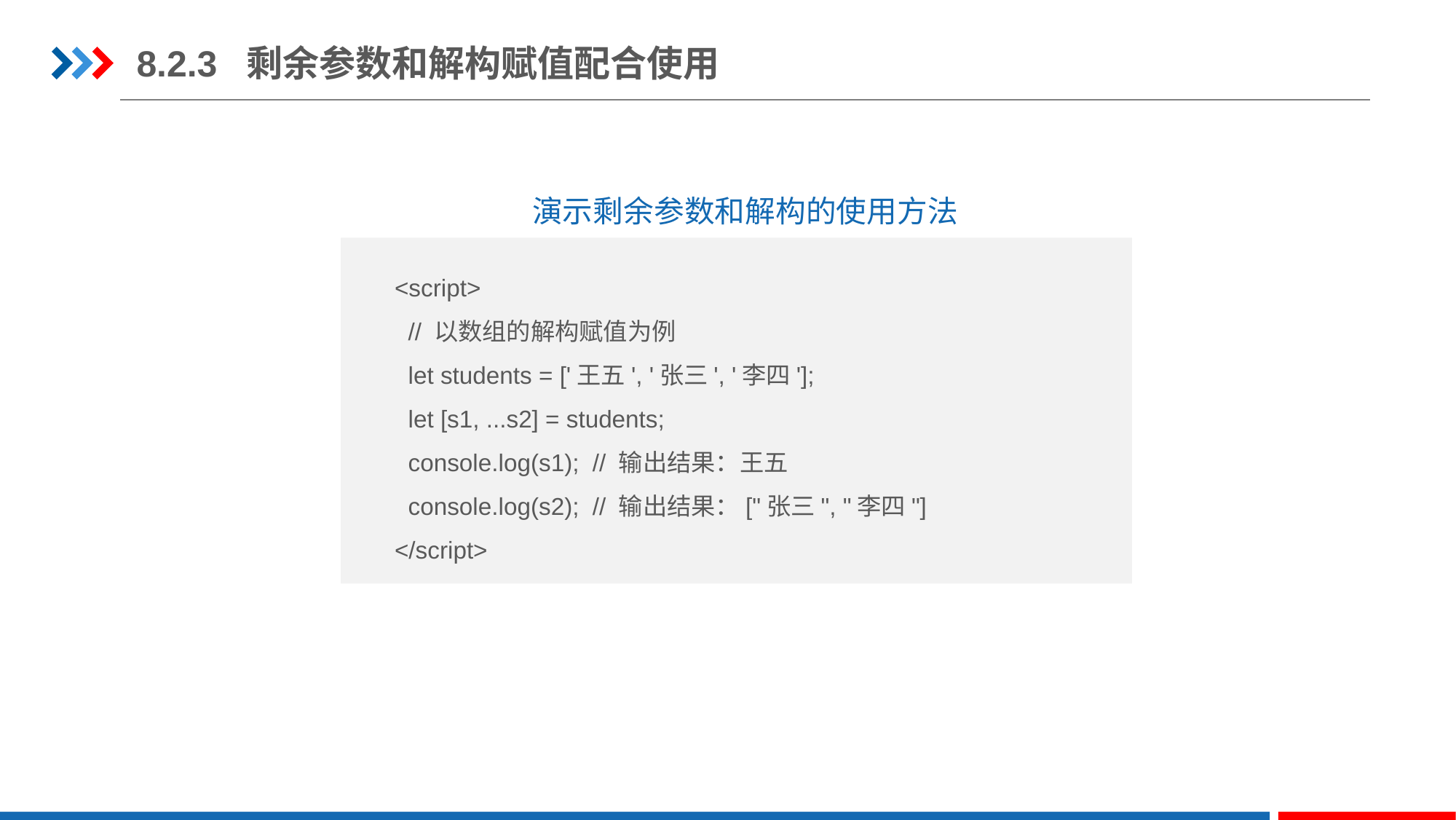

8.2.3  剩余参数和解构赋值配合使用
演示剩余参数和解构的使用方法

<script>
  // 以数组的解构赋值为例
  let students = ['王五', '张三', '李四'];
  let [s1, ...s2] = students;
  console.log(s1);  // 输出结果：王五
  console.log(s2);  // 输出结果：["张三", "李四"]
</script>